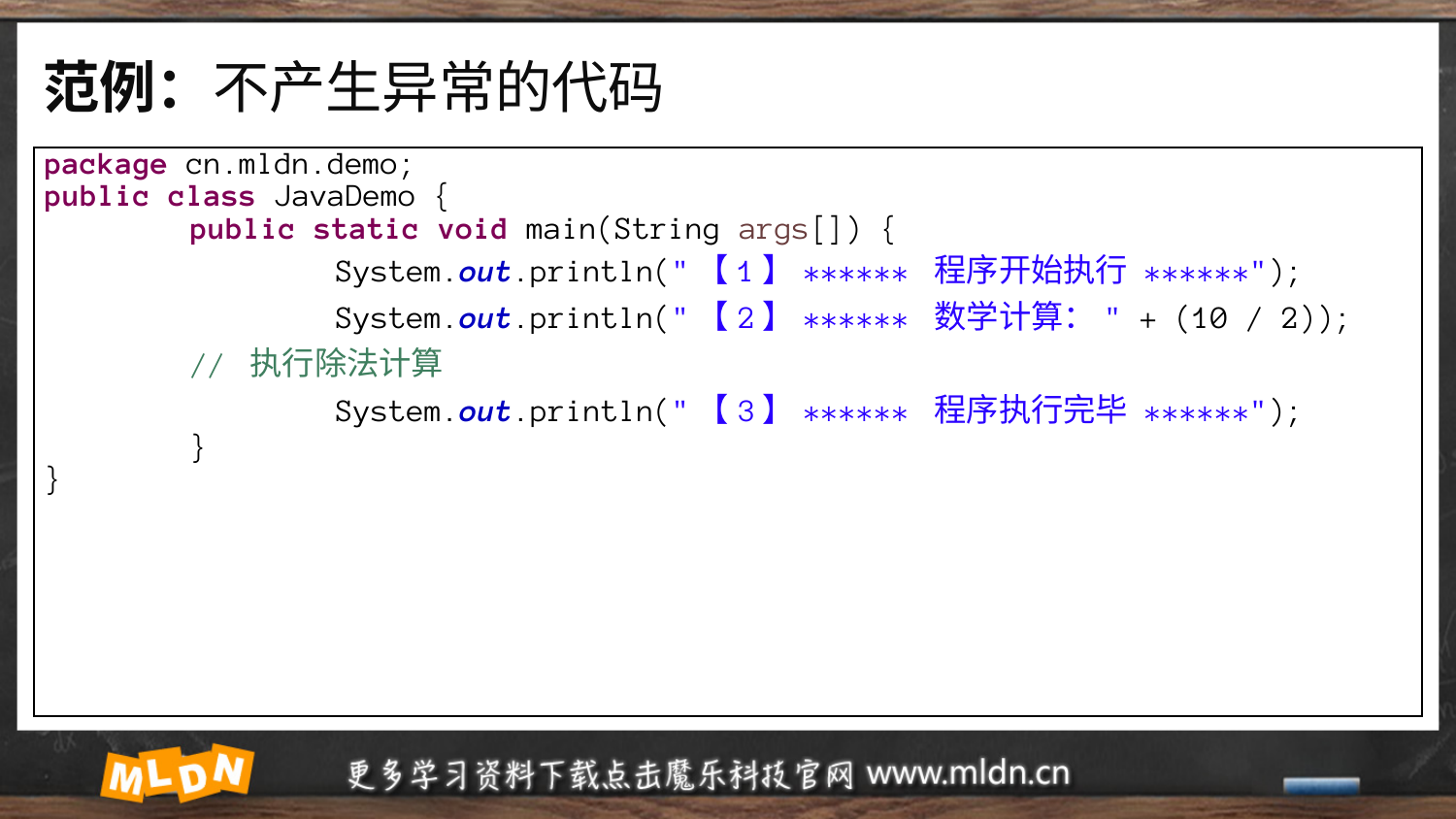

# 范例：不产生异常的代码
| package cn.mldn.demo; public class JavaDemo { public static void main(String args[]) { System.out.println("【1】\*\*\*\*\*\* 程序开始执行 \*\*\*\*\*\*"); System.out.println("【2】\*\*\*\*\*\* 数学计算：" + (10 / 2)); // 执行除法计算 System.out.println("【3】\*\*\*\*\*\* 程序执行完毕 \*\*\*\*\*\*"); } } |
| --- |